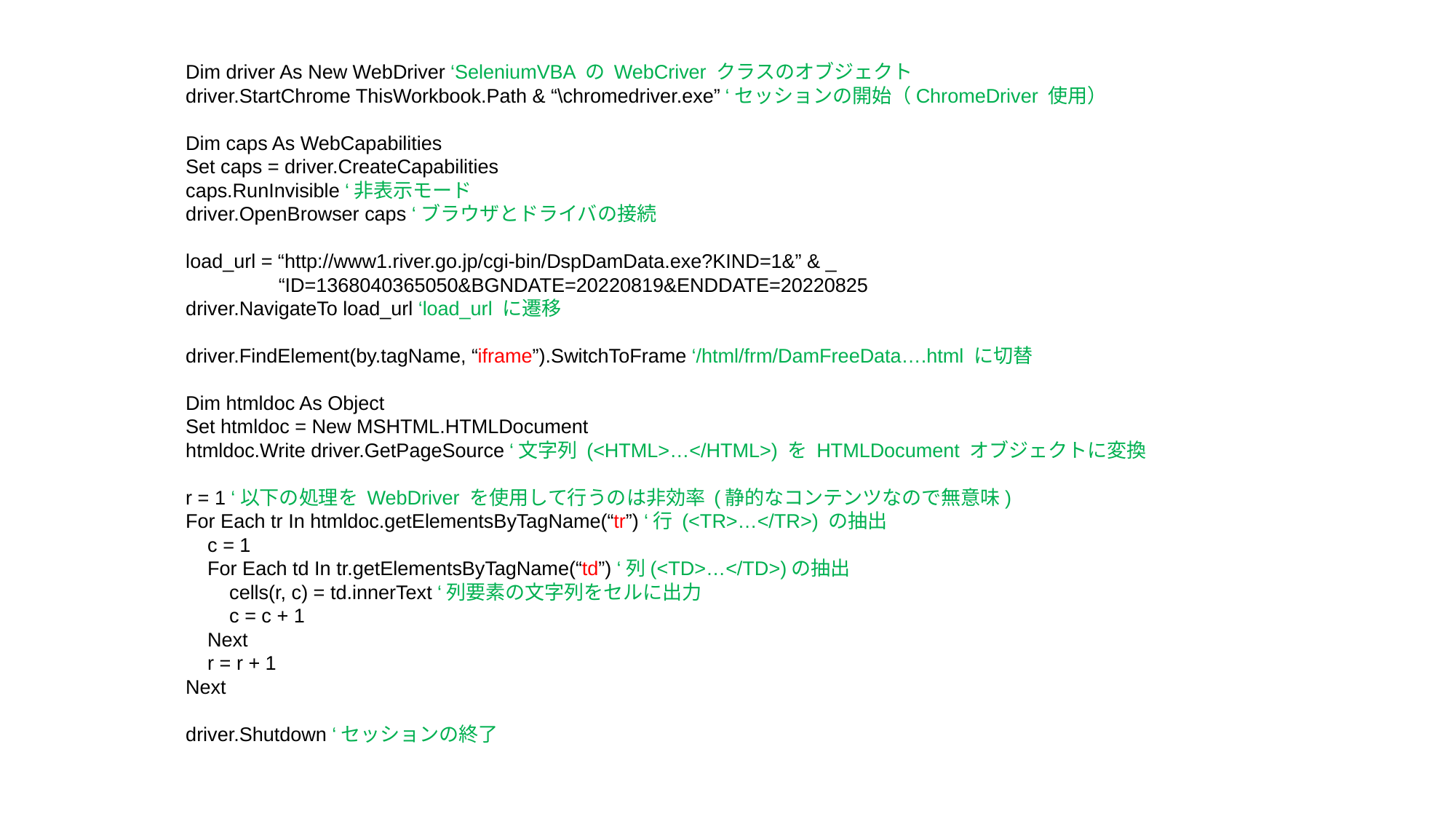

Dim driver As New WebDriver ‘SeleniumVBA の WebCriver クラスのオブジェクト
driver.StartChrome ThisWorkbook.Path & “\chromedriver.exe” ‘セッションの開始（ChromeDriver 使用）

Dim caps As WebCapabilities
Set caps = driver.CreateCapabilities
caps.RunInvisible ‘非表示モード
driver.OpenBrowser caps ‘ブラウザとドライバの接続

load_url = “http://www1.river.go.jp/cgi-bin/DspDamData.exe?KIND=1&” & _
                 “ID=1368040365050&BGNDATE=20220819&ENDDATE=20220825
driver.NavigateTo load_url ‘load_url に遷移

driver.FindElement(by.tagName, “iframe”).SwitchToFrame ‘/html/frm/DamFreeData….html に切替

Dim htmldoc As Object
Set htmldoc = New MSHTML.HTMLDocument
htmldoc.Write driver.GetPageSource ‘文字列 (<HTML>…</HTML>) を HTMLDocument オブジェクトに変換

r = 1 ‘以下の処理を WebDriver を使用して行うのは非効率 (静的なコンテンツなので無意味)
For Each tr In htmldoc.getElementsByTagName(“tr”) ‘行 (<TR>…</TR>) の抽出
    c = 1
    For Each td In tr.getElementsByTagName(“td”) ‘列(<TD>…</TD>)の抽出
        cells(r, c) = td.innerText ‘列要素の文字列をセルに出力
        c = c + 1
    Next
    r = r + 1
Next

driver.Shutdown ‘セッションの終了